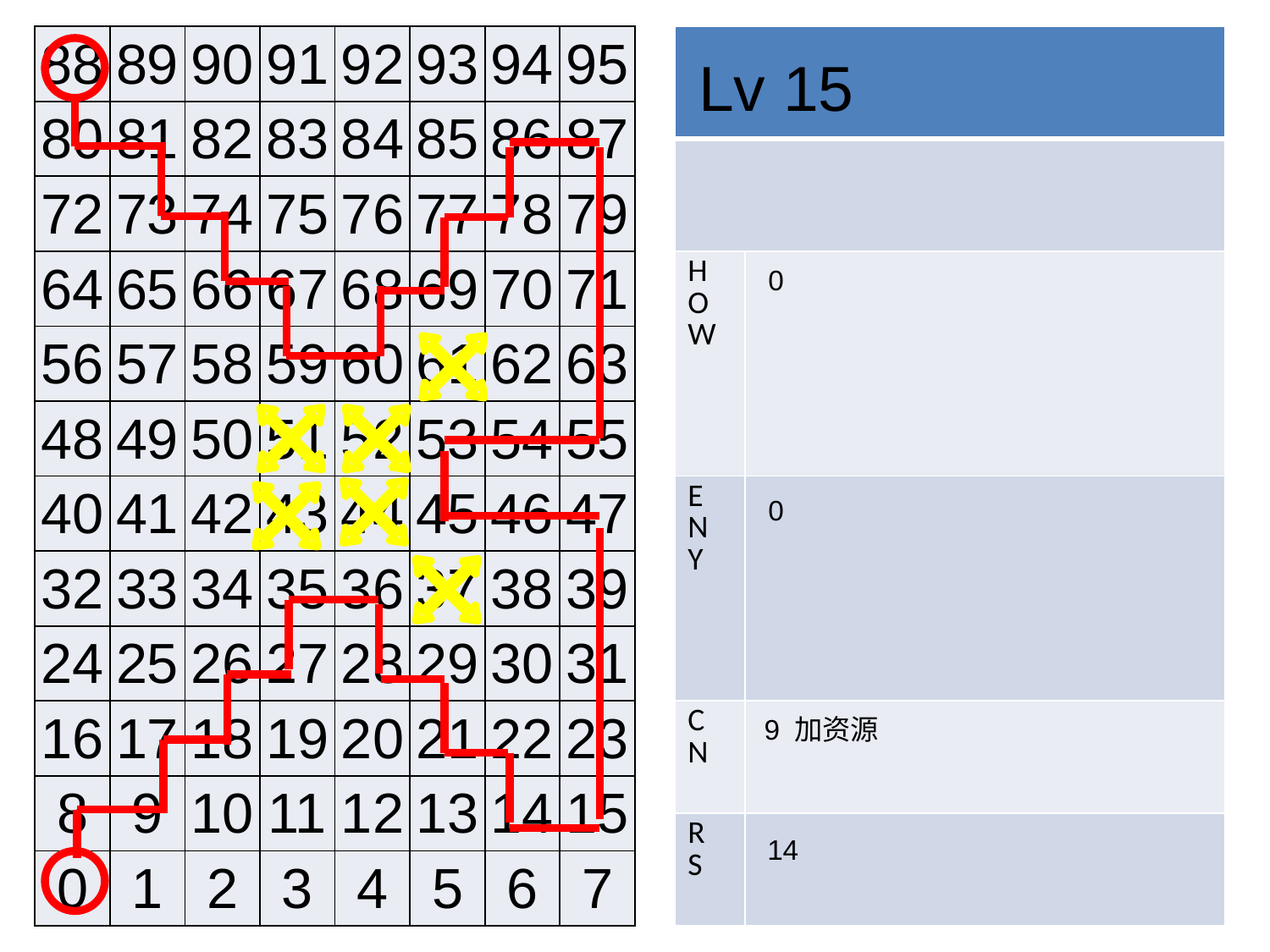

Lv 15
0

0

9 加资源
14